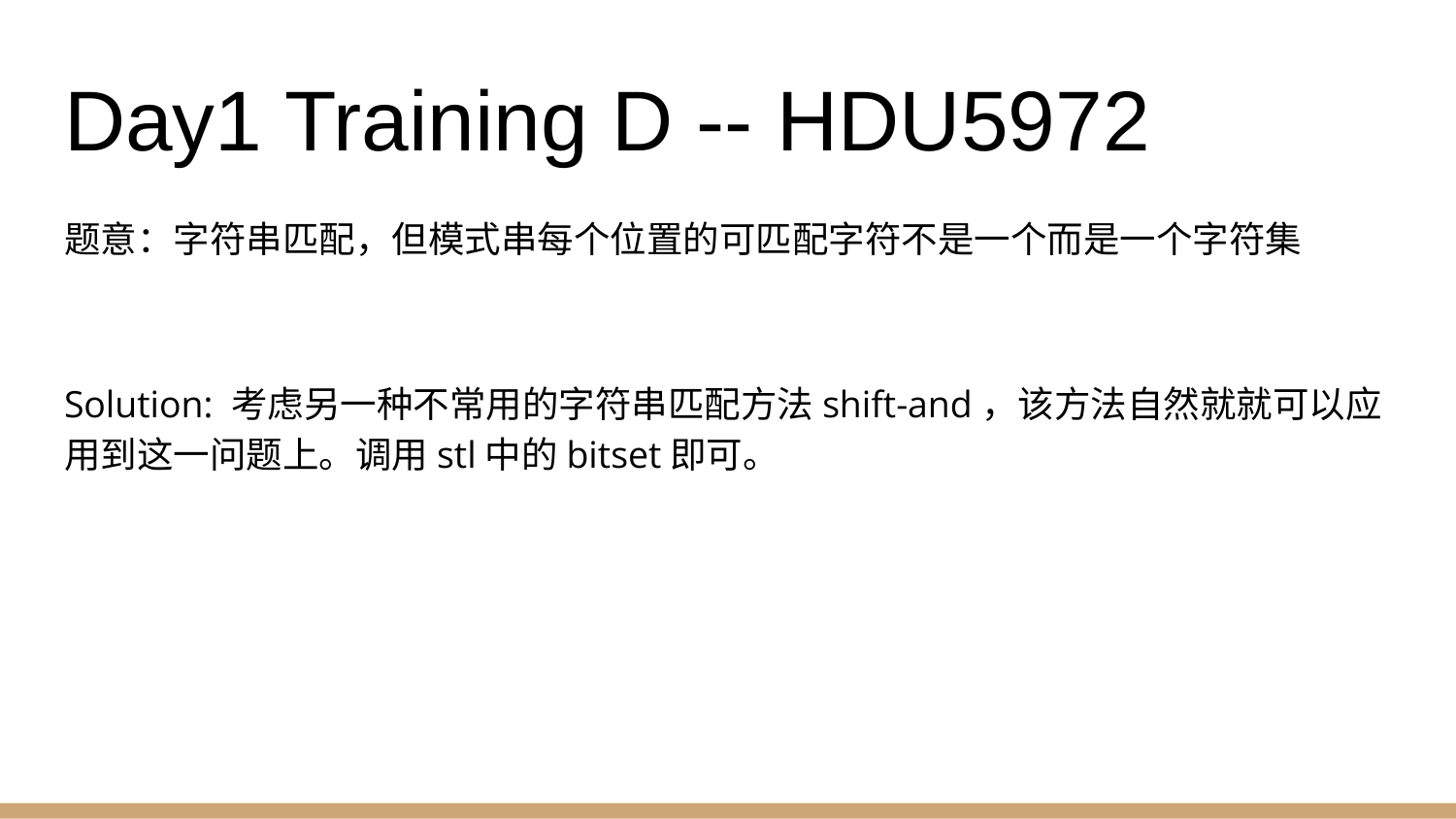

# Day1 Training D -- HDU5972
题意：字符串匹配，但模式串每个位置的可匹配字符不是一个而是一个字符集

Solution: 考虑另一种不常用的字符串匹配方法shift-and，该方法自然就就可以应用到这一问题上。调用stl中的bitset即可。